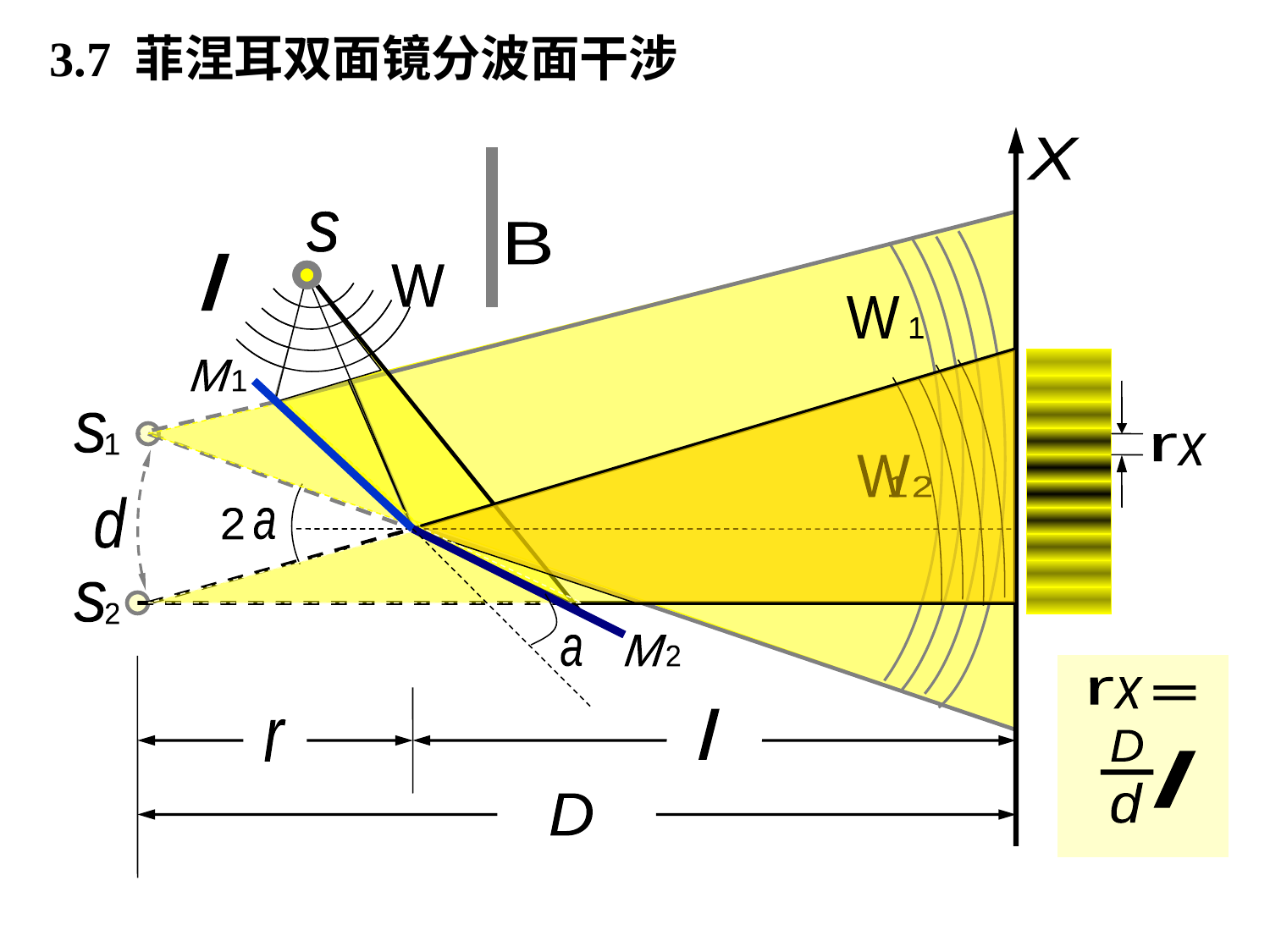

3.7 菲涅耳双面镜分波面干涉

X

B

s

W

s
1

s
2

s

W
λ

W
1

W
1
2

M
1

α
M
2

r
x

d

2
α

l
r

D

r
x

D
λ

d